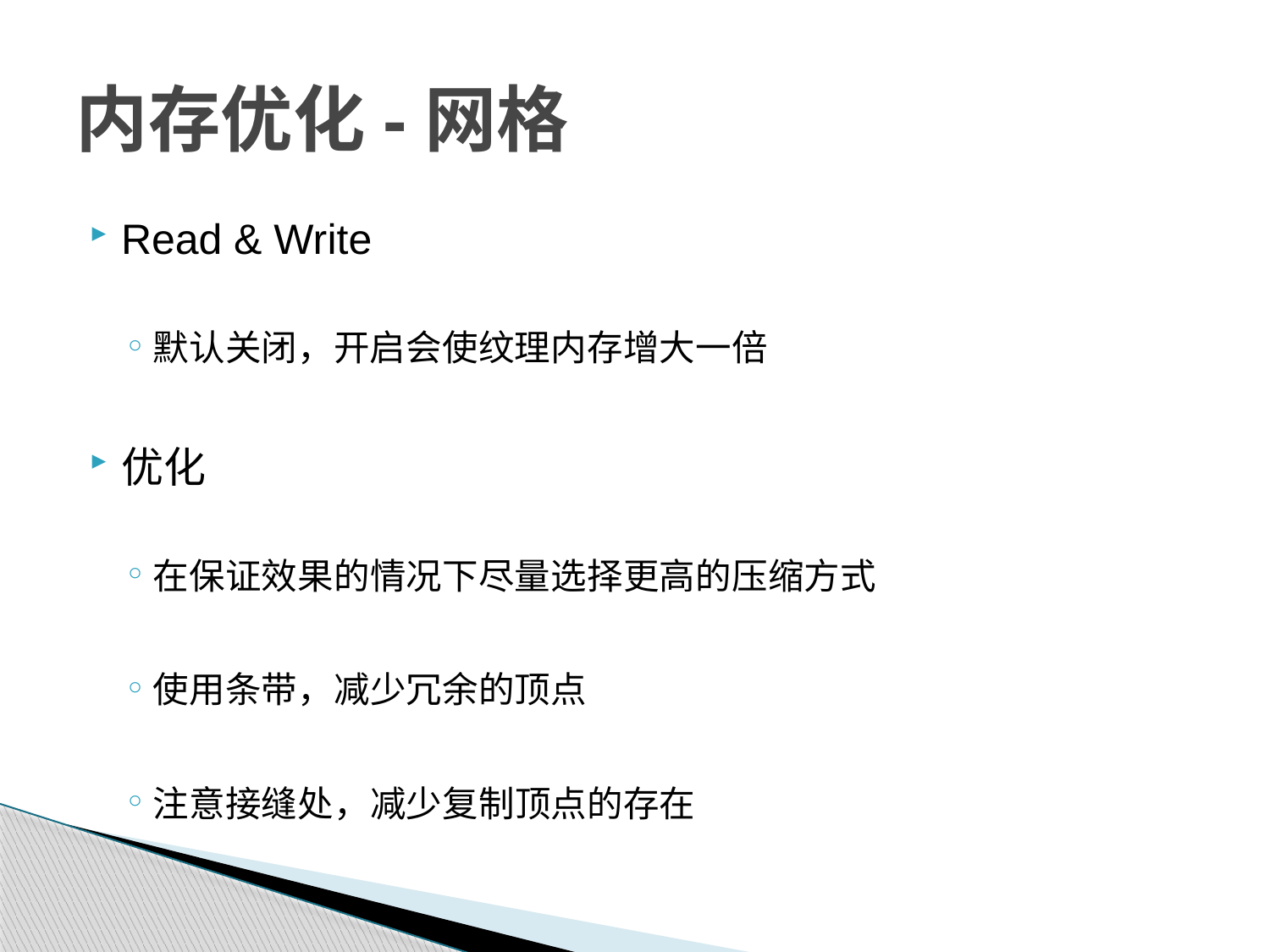

# 内存优化-网格
Read & Write

默认关闭，开启会使纹理内存增大一倍

优化

在保证效果的情况下尽量选择更高的压缩方式

使用条带，减少冗余的顶点

注意接缝处，减少复制顶点的存在